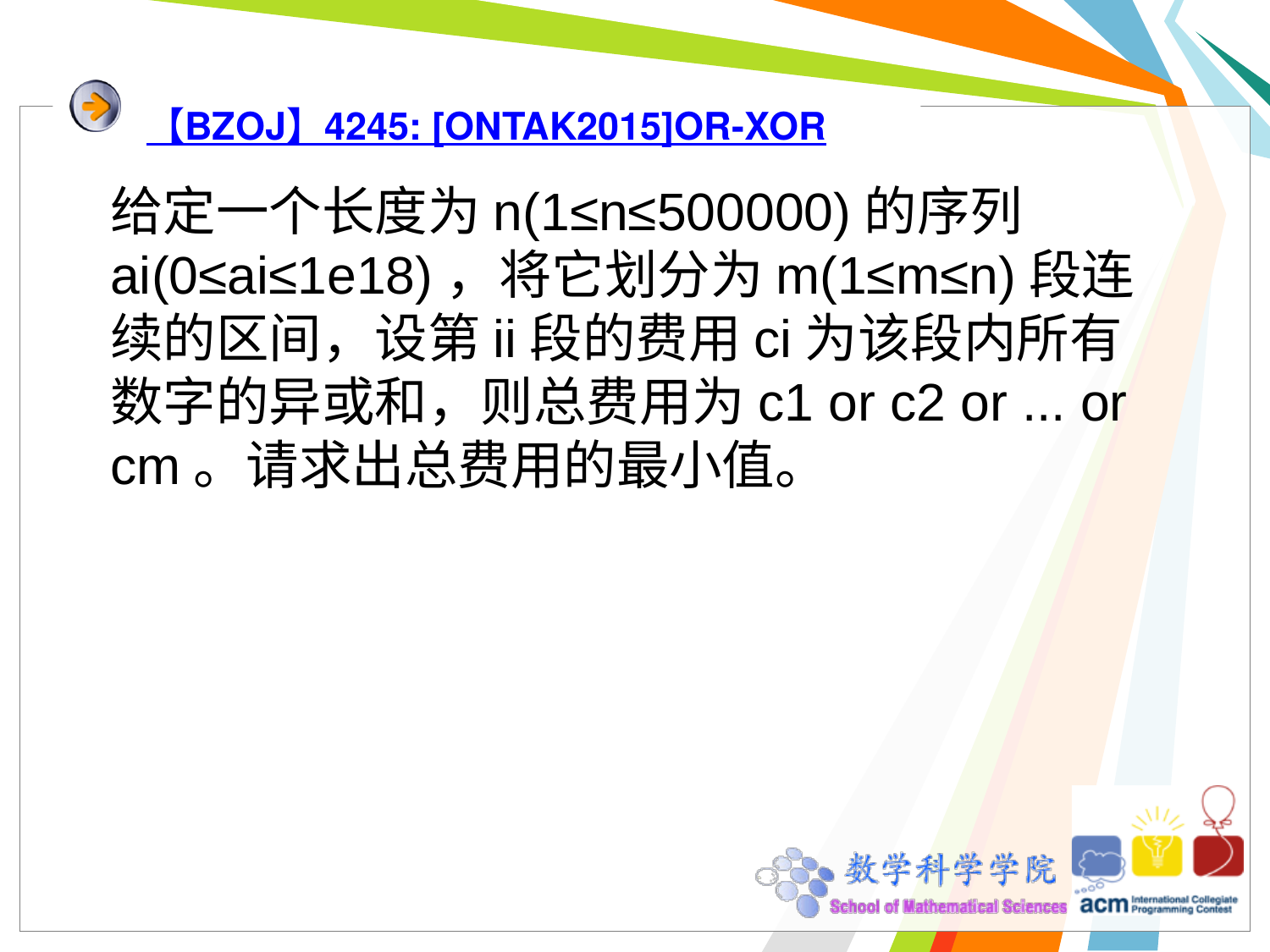

11
【BZOJ】4245: [ONTAK2015]OR-XOR
给定一个长度为n(1≤n≤500000)的序列ai(0≤ai≤1e18)，将它划分为m(1≤m≤n)段连续的区间，设第ii段的费用ci为该段内所有数字的异或和，则总费用为c1 or c2 or ... or cm。请求出总费用的最小值。